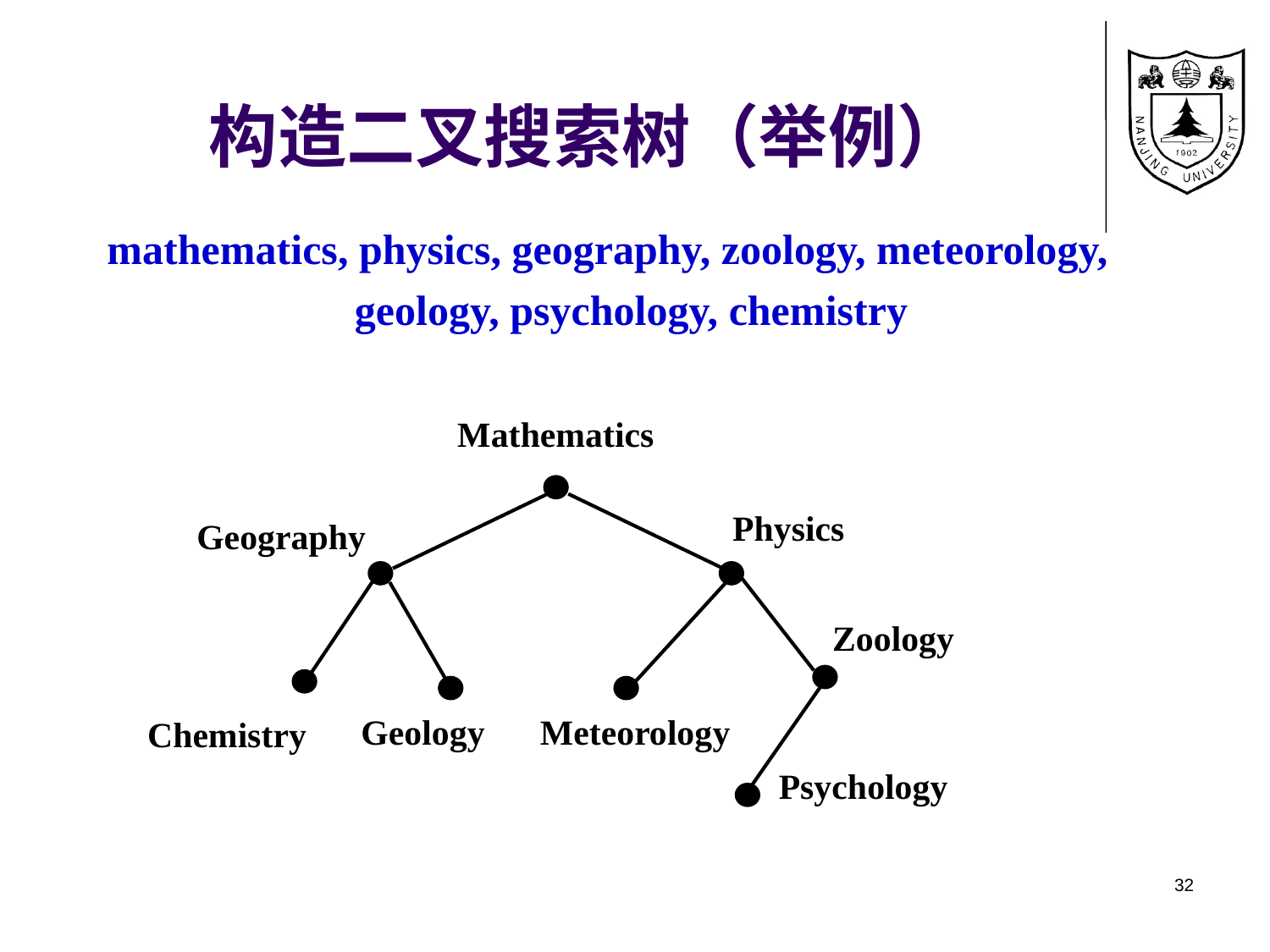

# 构造二叉搜索树（举例）
mathematics, physics, geography, zoology, meteorology, geology, psychology, chemistry

Mathematics

Physics
Geography

Zoology

Geology
Meteorology
Chemistry
Psychology

32